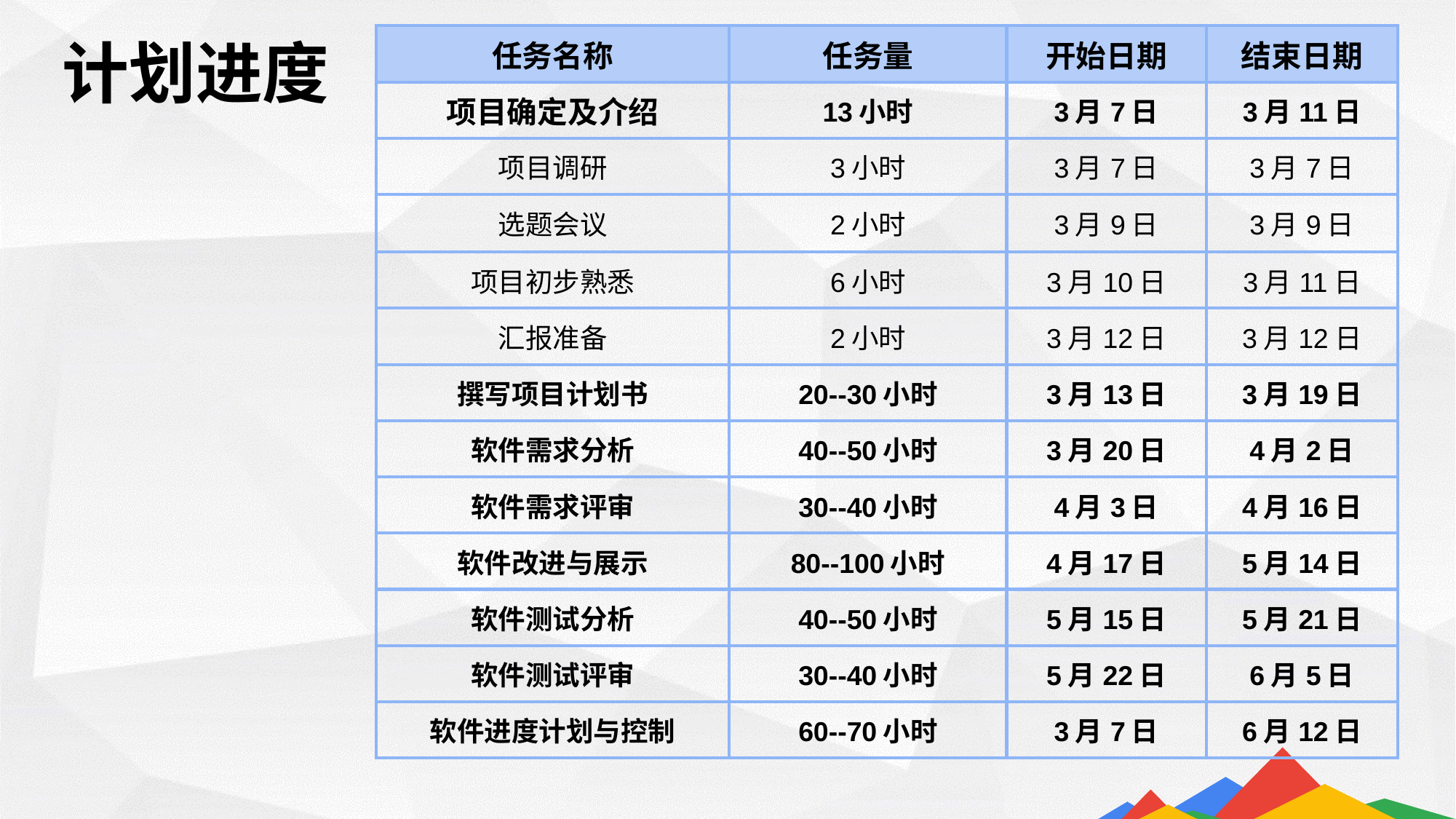

| 任务名称 | 任务量 | 开始日期 | 结束日期 |
| --- | --- | --- | --- |
| 项目确定及介绍 | 13小时 | 3月7日 | 3月11日 |
| 项目调研 | 3小时 | 3月7日 | 3月7日 |
| 选题会议 | 2小时 | 3月9日 | 3月9日 |
| 项目初步熟悉 | 6小时 | 3月10日 | 3月11日 |
| 汇报准备 | 2小时 | 3月12日 | 3月12日 |
| 撰写项目计划书 | 20--30小时 | 3月13日 | 3月19日 |
| 软件需求分析 | 40--50小时 | 3月20日 | 4月2日 |
| 软件需求评审 | 30--40小时 | 4月3日 | 4月16日 |
| 软件改进与展示 | 80--100小时 | 4月17日 | 5月14日 |
| 软件测试分析 | 40--50小时 | 5月15日 | 5月21日 |
| 软件测试评审 | 30--40小时 | 5月22日 | 6月5日 |
| 软件进度计划与控制 | 60--70小时 | 3月7日 | 6月12日 |
计划进度